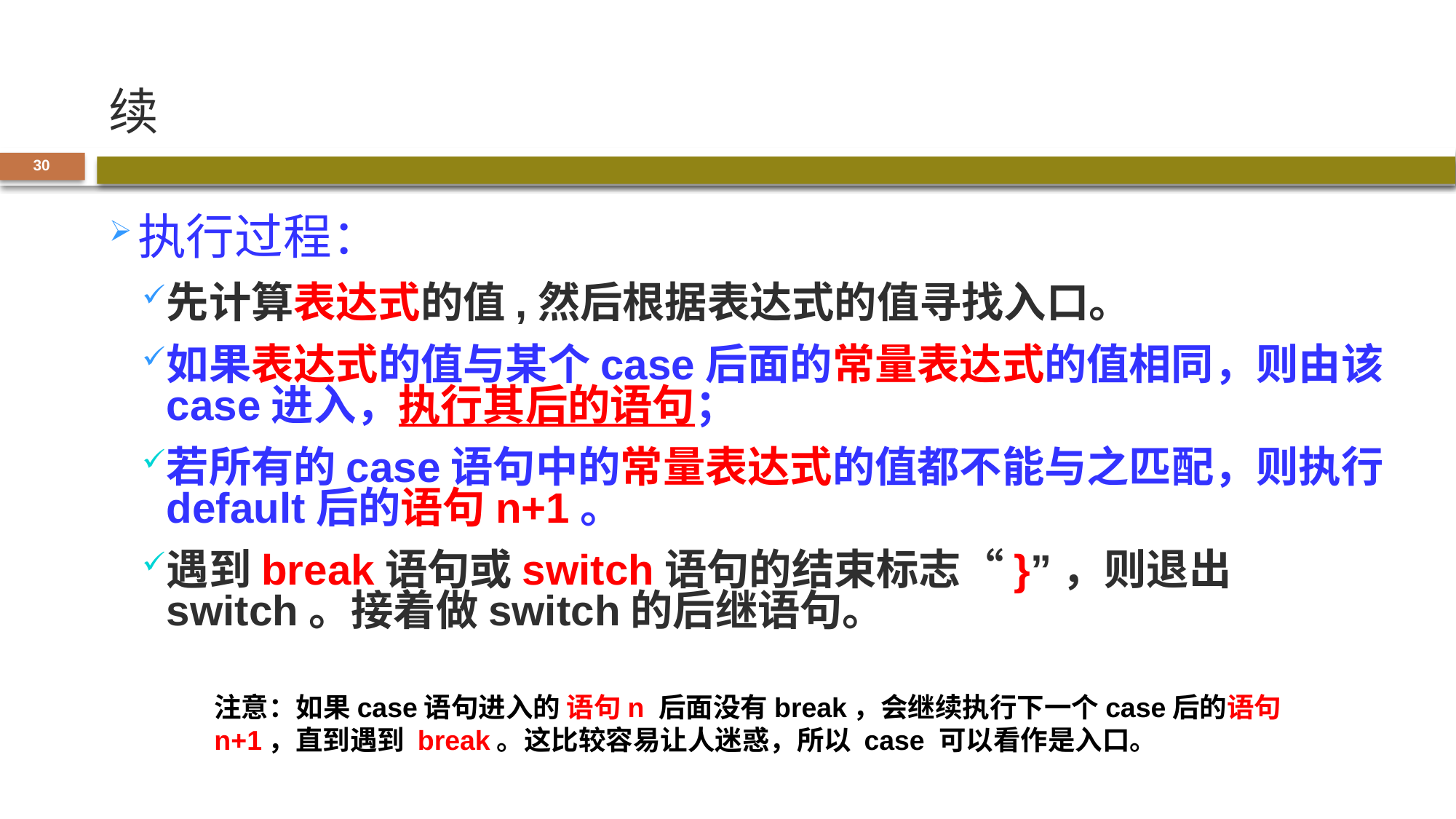

# 续
30
执行过程：
先计算表达式的值,然后根据表达式的值寻找入口。
如果表达式的值与某个case后面的常量表达式的值相同，则由该case进入，执行其后的语句；
若所有的case语句中的常量表达式的值都不能与之匹配，则执行 default后的语句n+1。
遇到break语句或switch语句的结束标志“}”，则退出switch。接着做switch的后继语句。
注意：如果case语句进入的 语句n 后面没有break，会继续执行下一个case后的语句n+1，直到遇到 break。这比较容易让人迷惑，所以 case 可以看作是入口。